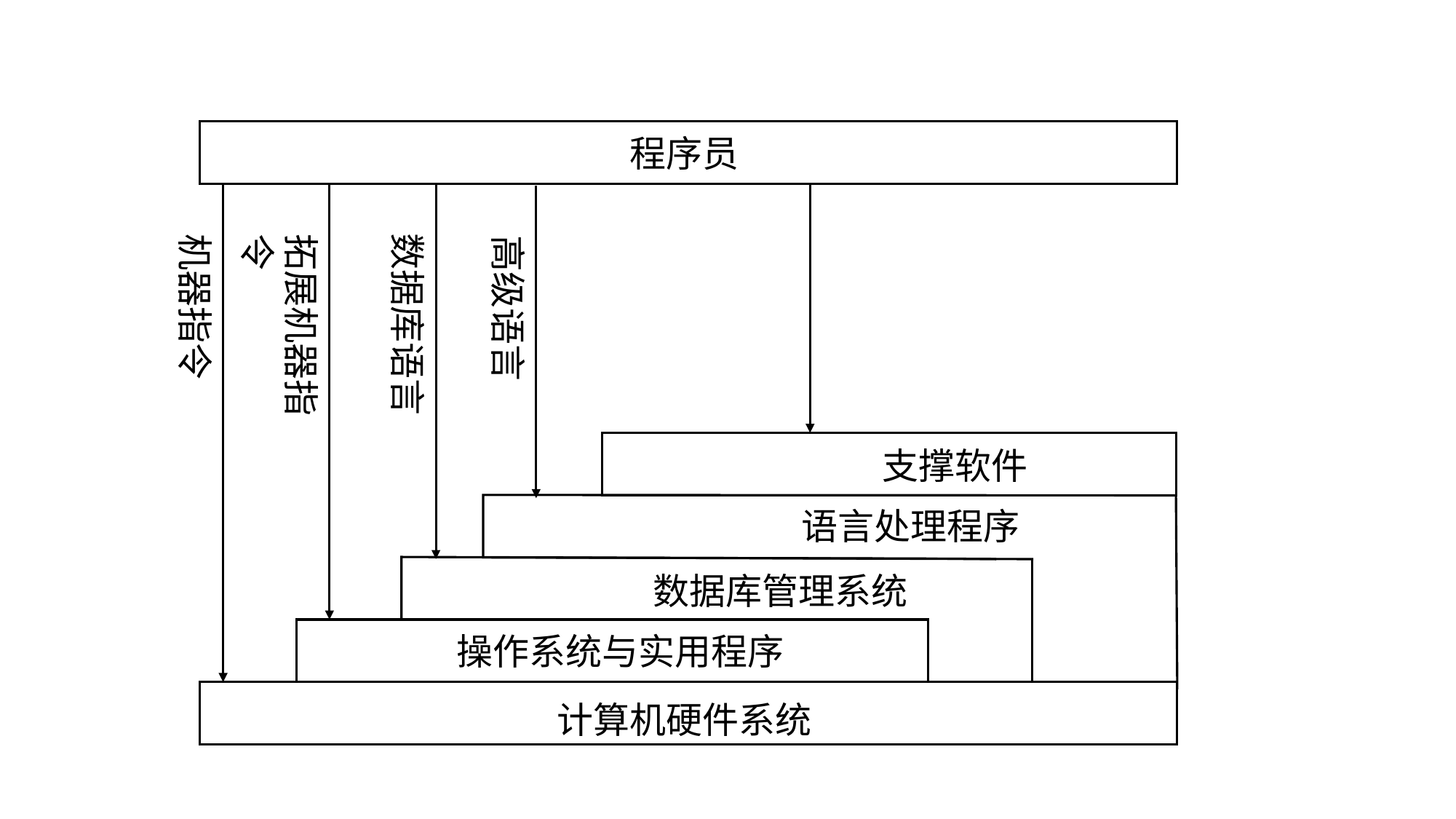

程序员
数据库语言
机器指令
拓展机器指令
高级语言

支撑软件

语言处理程序

数据库管理系统

操作系统与实用程序

计算机硬件系统